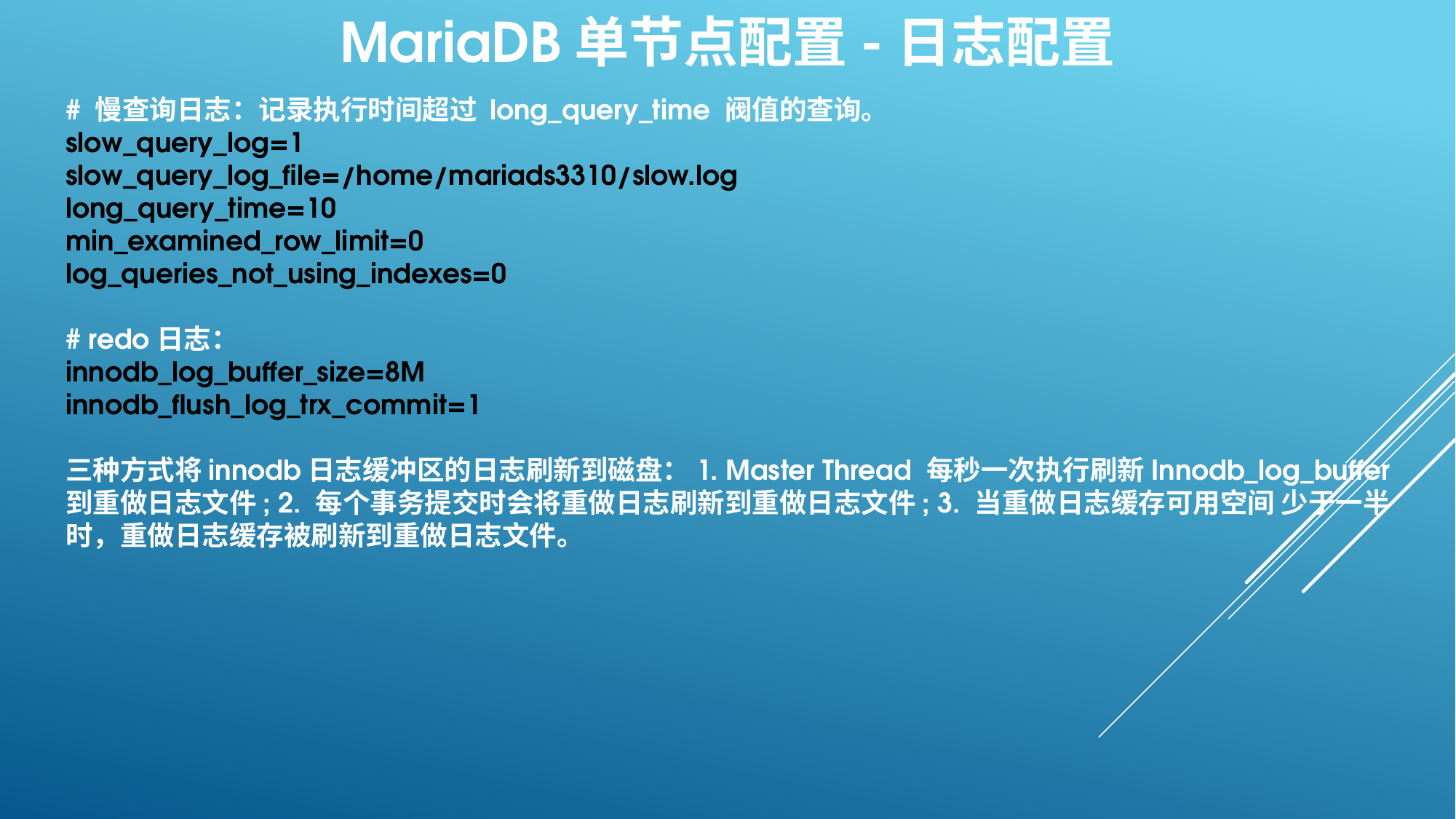

MariaDB单节点配置-日志配置
# 慢查询日志：记录执行时间超过 long_query_time 阀值的查询。
slow_query_log=1
slow_query_log_file=/home/mariads3310/slow.log
long_query_time=10
min_examined_row_limit=0
log_queries_not_using_indexes=0

# redo日志：
innodb_log_buffer_size=8M
innodb_flush_log_trx_commit=1

三种方式将innodb日志缓冲区的日志刷新到磁盘：1. Master Thread 每秒一次执行刷新Innodb_log_buffer到重做日志文件; 2. 每个事务提交时会将重做日志刷新到重做日志文件; 3. 当重做日志缓存可用空间 少于一半时，重做日志缓存被刷新到重做日志文件。